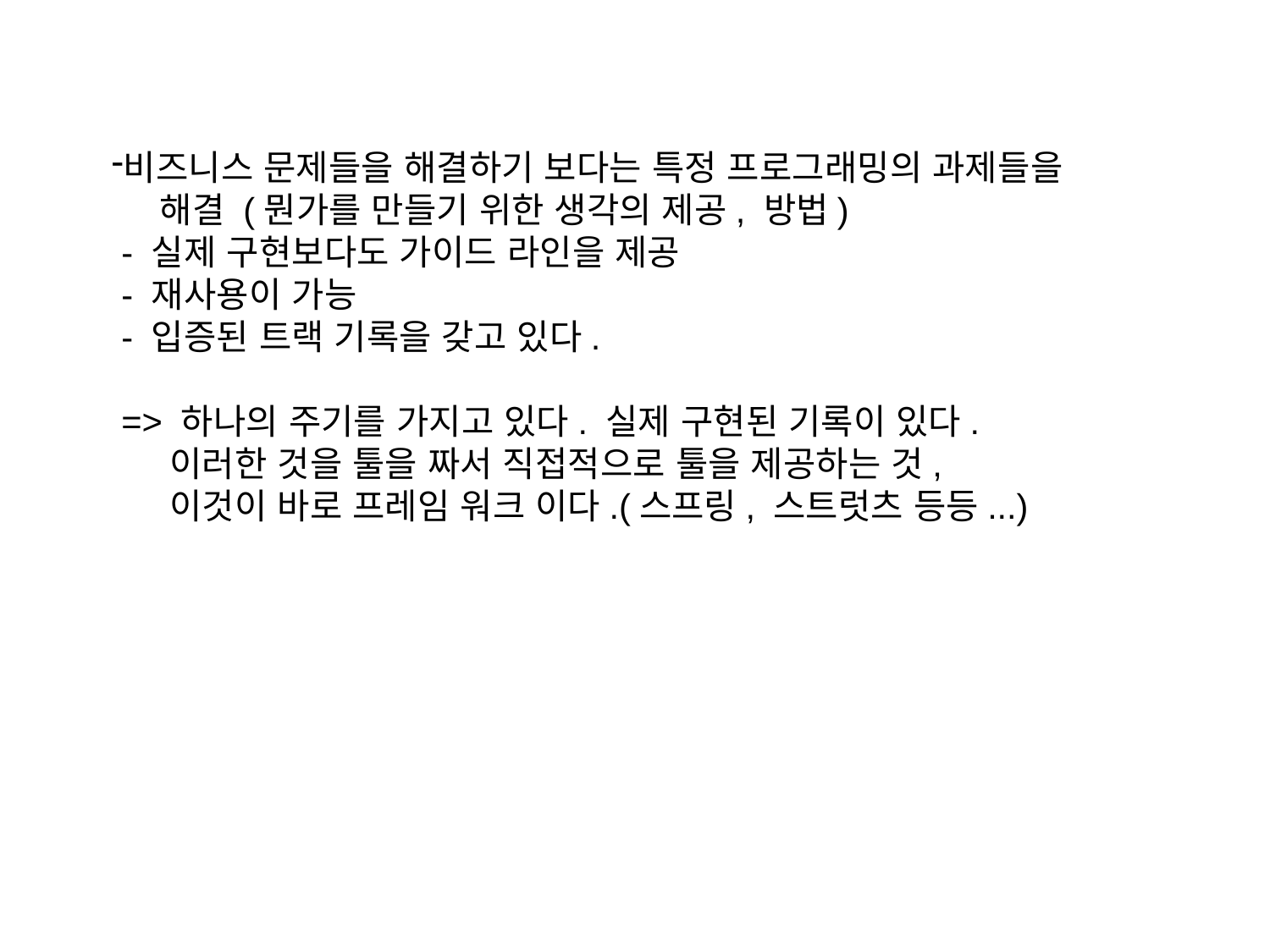

비즈니스 문제들을 해결하기 보다는 특정 프로그래밍의 과제들을
    해결 (뭔가를 만들기 위한 생각의 제공, 방법)
 - 실제 구현보다도 가이드 라인을 제공
 - 재사용이 가능
 - 입증된 트랙 기록을 갖고 있다.

 => 하나의 주기를 가지고 있다. 실제 구현된 기록이 있다.
     이러한 것을 툴을 짜서 직접적으로 툴을 제공하는 것,
     이것이 바로 프레임 워크 이다.(스프링, 스트럿츠 등등...)